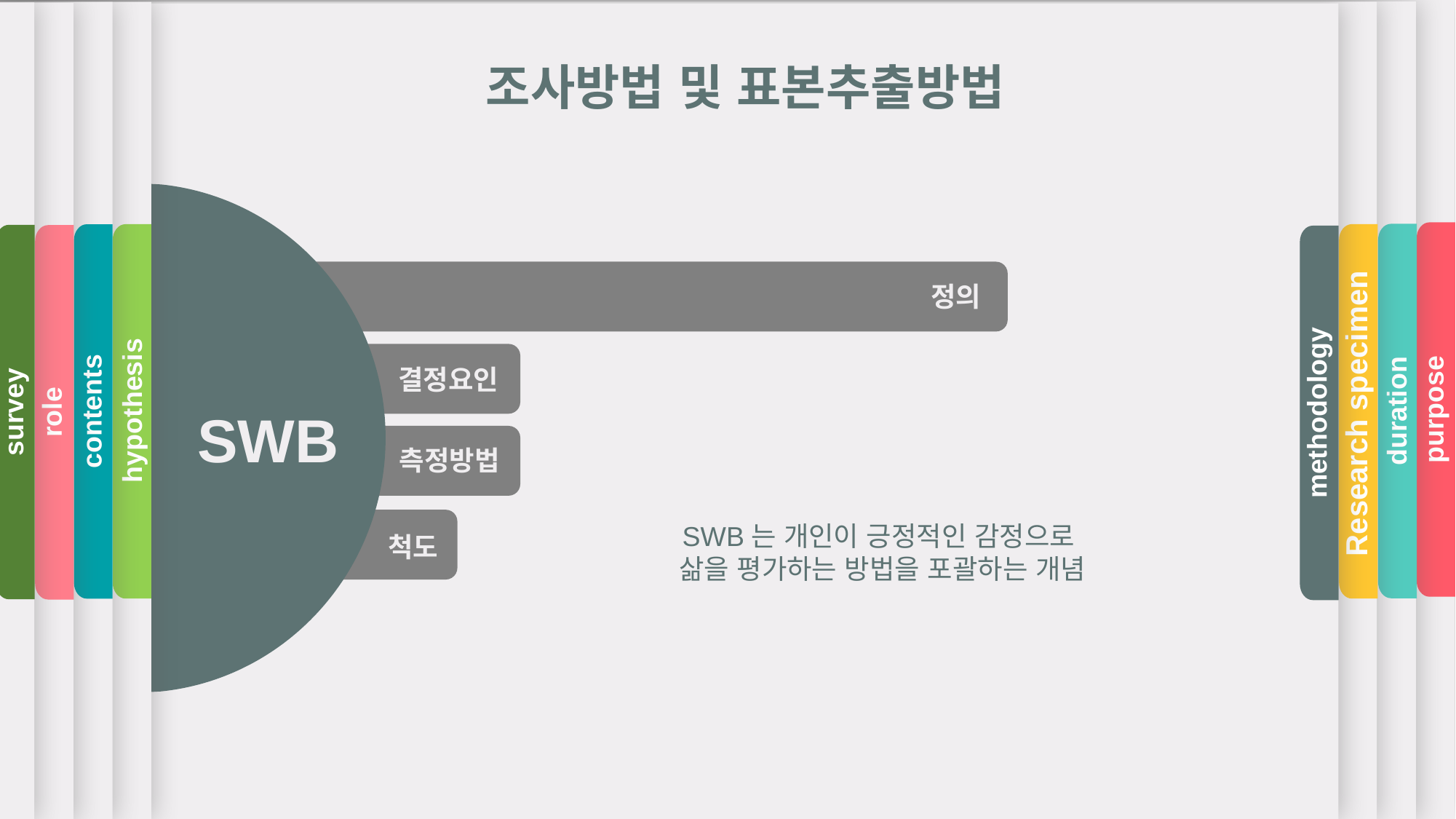

purpose

duration

Research specimen

hypothesis

contents

survey

role

methodology
조사방법 및 표본추출방법
SWB

정의

결정요인

측정방법

척도
SWB는 개인이 긍정적인 감정으로
삶을 평가하는 방법을 포괄하는 개념